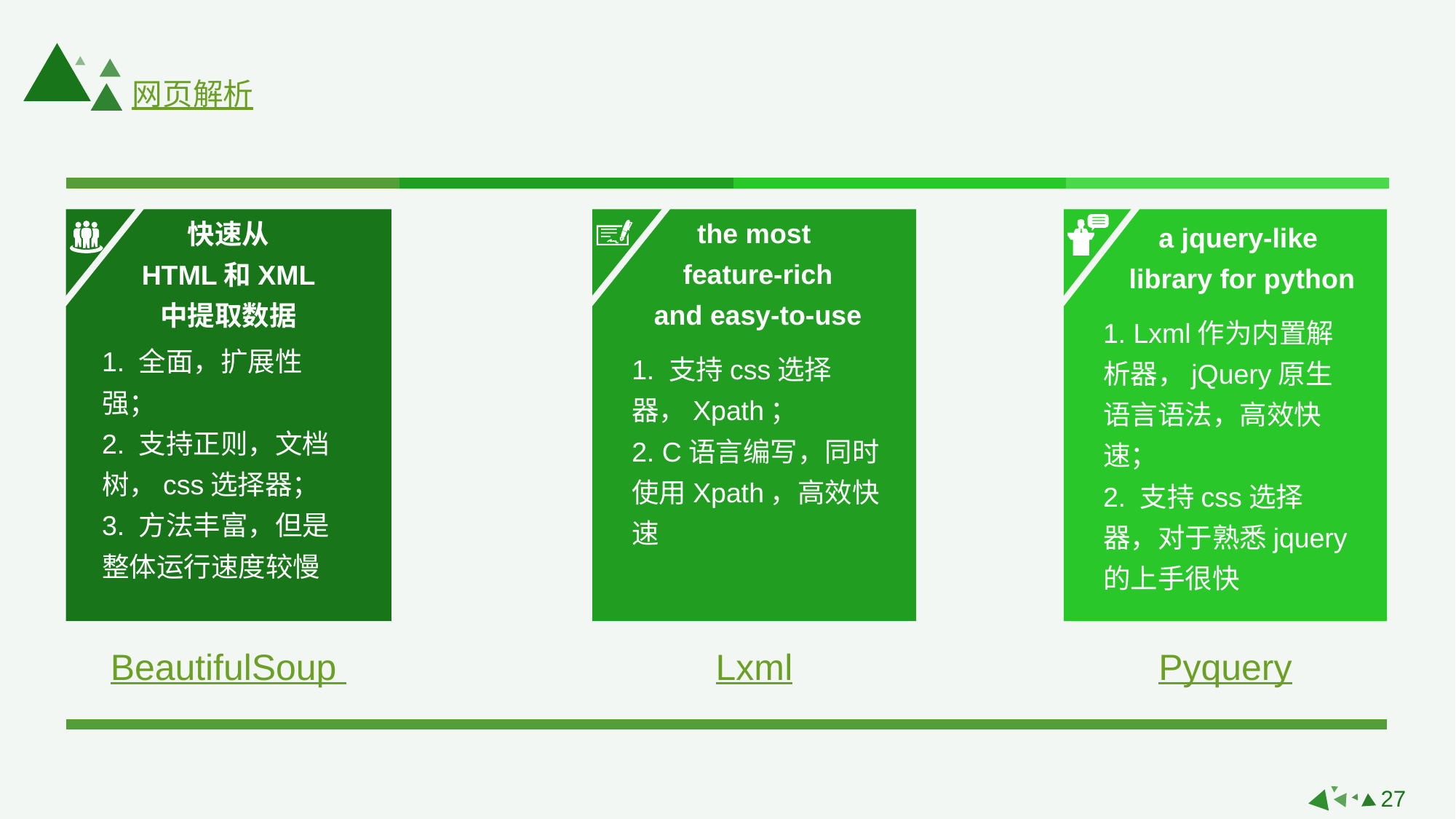

网页解析

the most
 feature-rich
 and easy-to-use
快速从
HTML和XML
中提取数据
a jquery-like
library for python

1. Lxml作为内置解析器，jQuery原生语言语法，高效快速；
2. 支持css选择器，对于熟悉jquery的上手很快
1. 全面，扩展性强；
2. 支持正则，文档树，css选择器；
3. 方法丰富，但是整体运行速度较慢
1. 支持css选择器，Xpath；
2. C语言编写，同时使用Xpath，高效快速
BeautifulSoup
Lxml
Pyquery
27